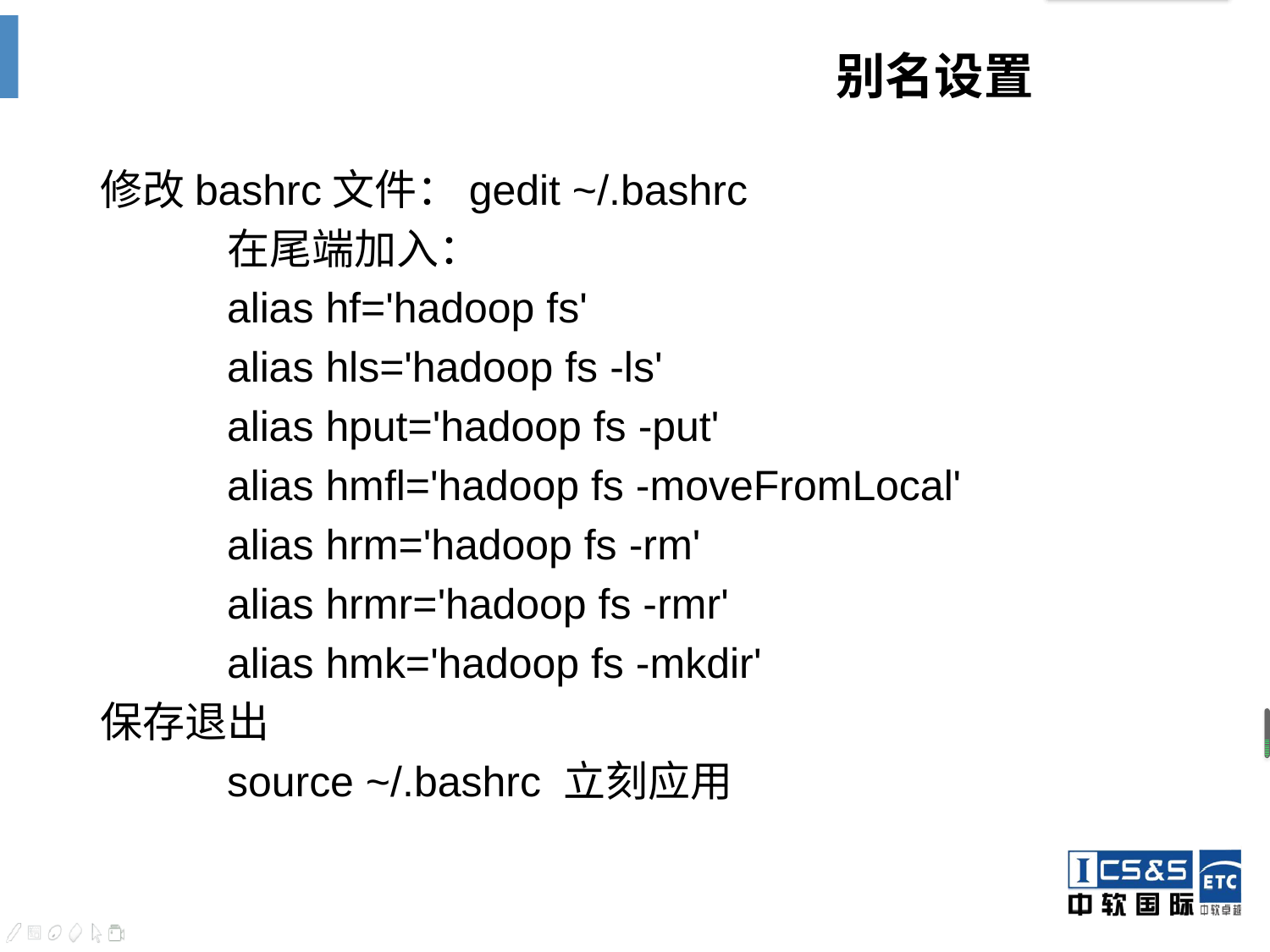

# 别名设置
修改bashrc文件：gedit ~/.bashrc
	在尾端加入：
	alias hf='hadoop fs'
	alias hls='hadoop fs -ls'
	alias hput='hadoop fs -put'
	alias hmfl='hadoop fs -moveFromLocal'
	alias hrm='hadoop fs -rm'
	alias hrmr='hadoop fs -rmr'
	alias hmk='hadoop fs -mkdir'
保存退出
	source ~/.bashrc 立刻应用